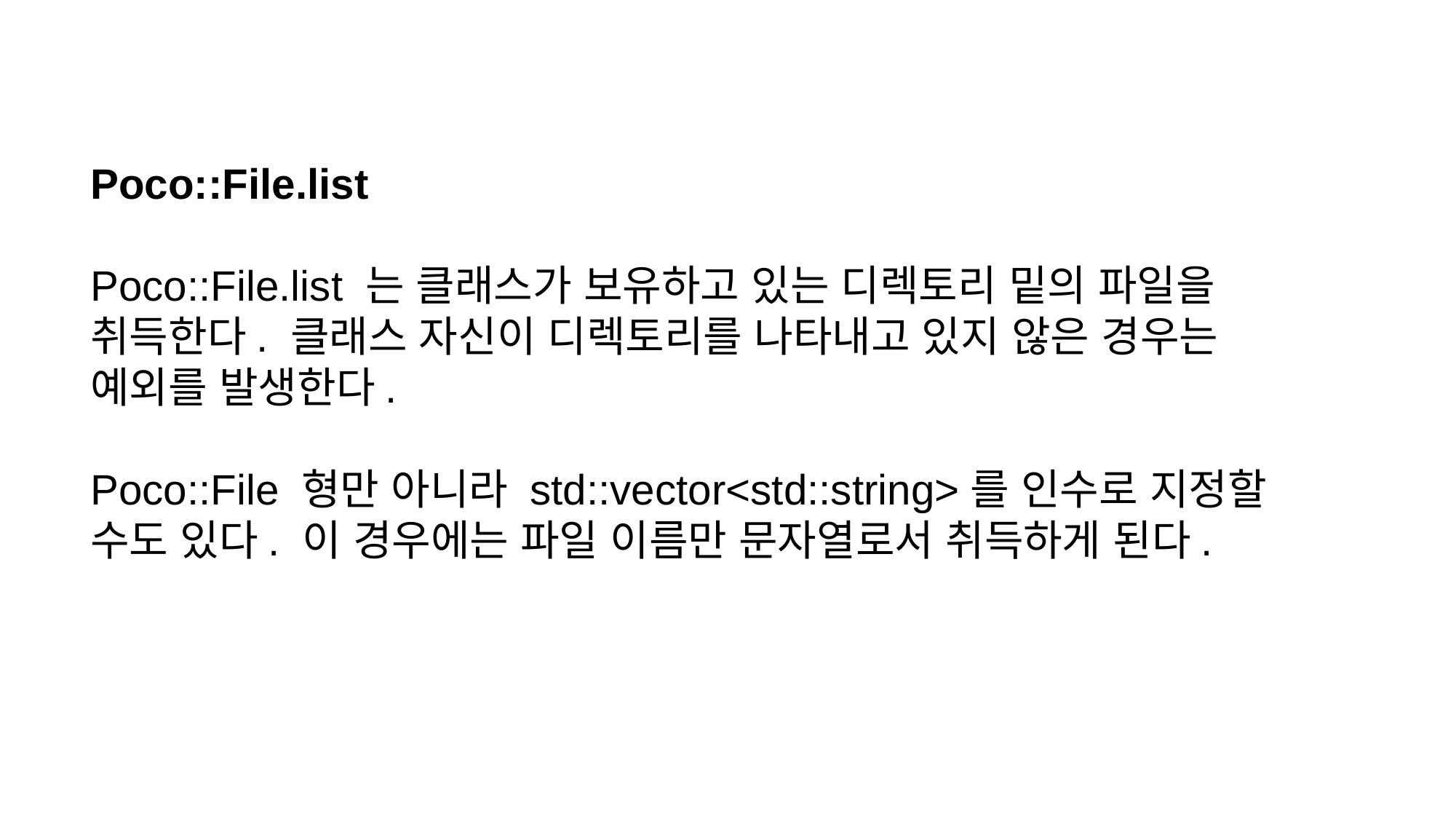

Poco::File.list

Poco::File.list 는 클래스가 보유하고 있는 디렉토리 밑의 파일을 취득한다. 클래스 자신이 디렉토리를 나타내고 있지 않은 경우는 예외를 발생한다.

Poco::File 형만 아니라 std::vector<std::string>를 인수로 지정할 수도 있다. 이 경우에는 파일 이름만 문자열로서 취득하게 된다.